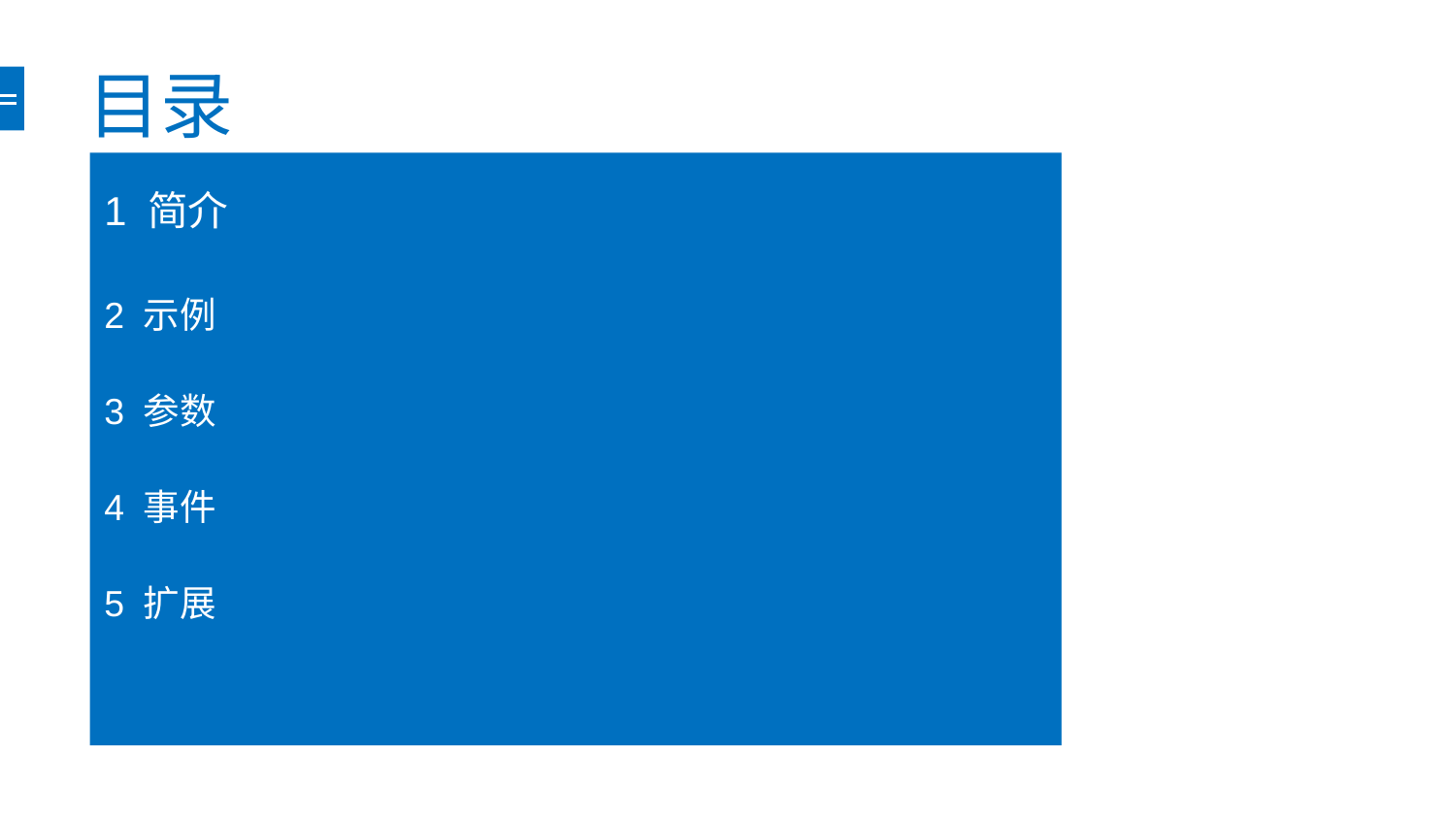

# 目录

1 简介

2 示例

3 参数

4 事件

5 扩展